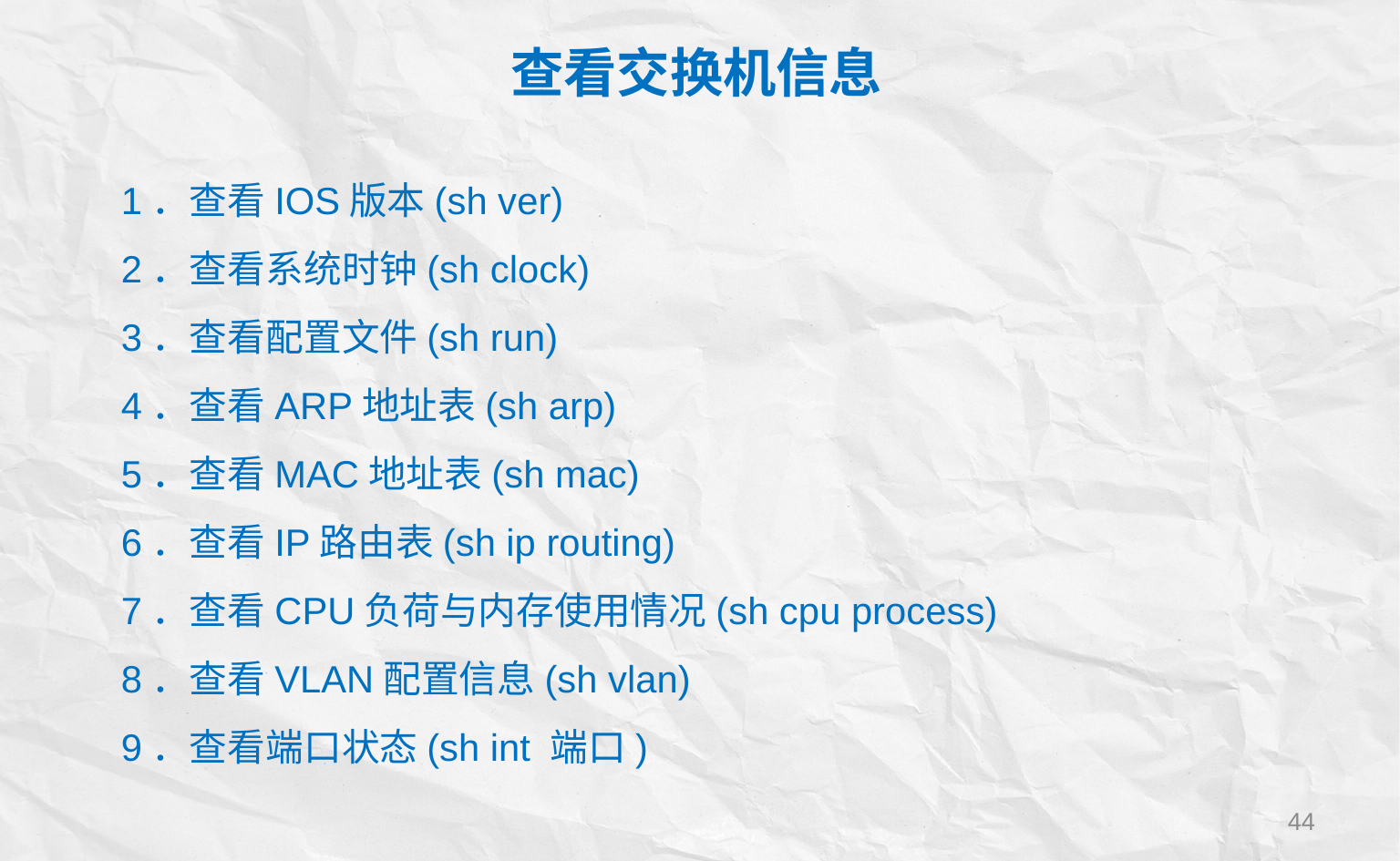

查看交换机信息
1．查看IOS版本(sh ver)
2．查看系统时钟(sh clock)
3．查看配置文件(sh run)
4．查看ARP地址表(sh arp)
5．查看MAC地址表(sh mac)
6．查看IP路由表(sh ip routing)
7．查看CPU负荷与内存使用情况(sh cpu process)
8．查看VLAN配置信息(sh vlan)
9．查看端口状态(sh int 端口)

 44